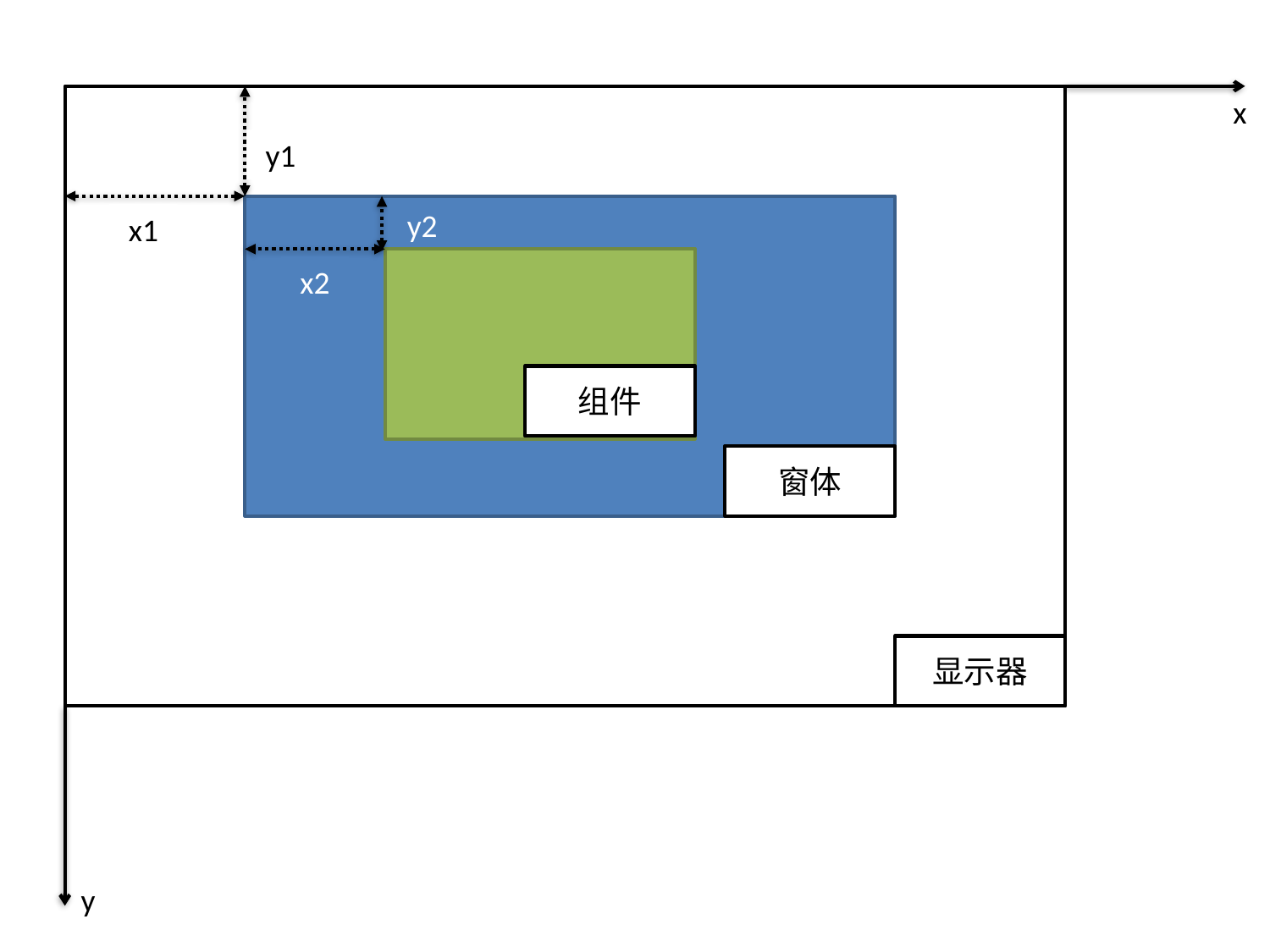

x
y1

x1
y2

x2
组件
窗体
显示器
y